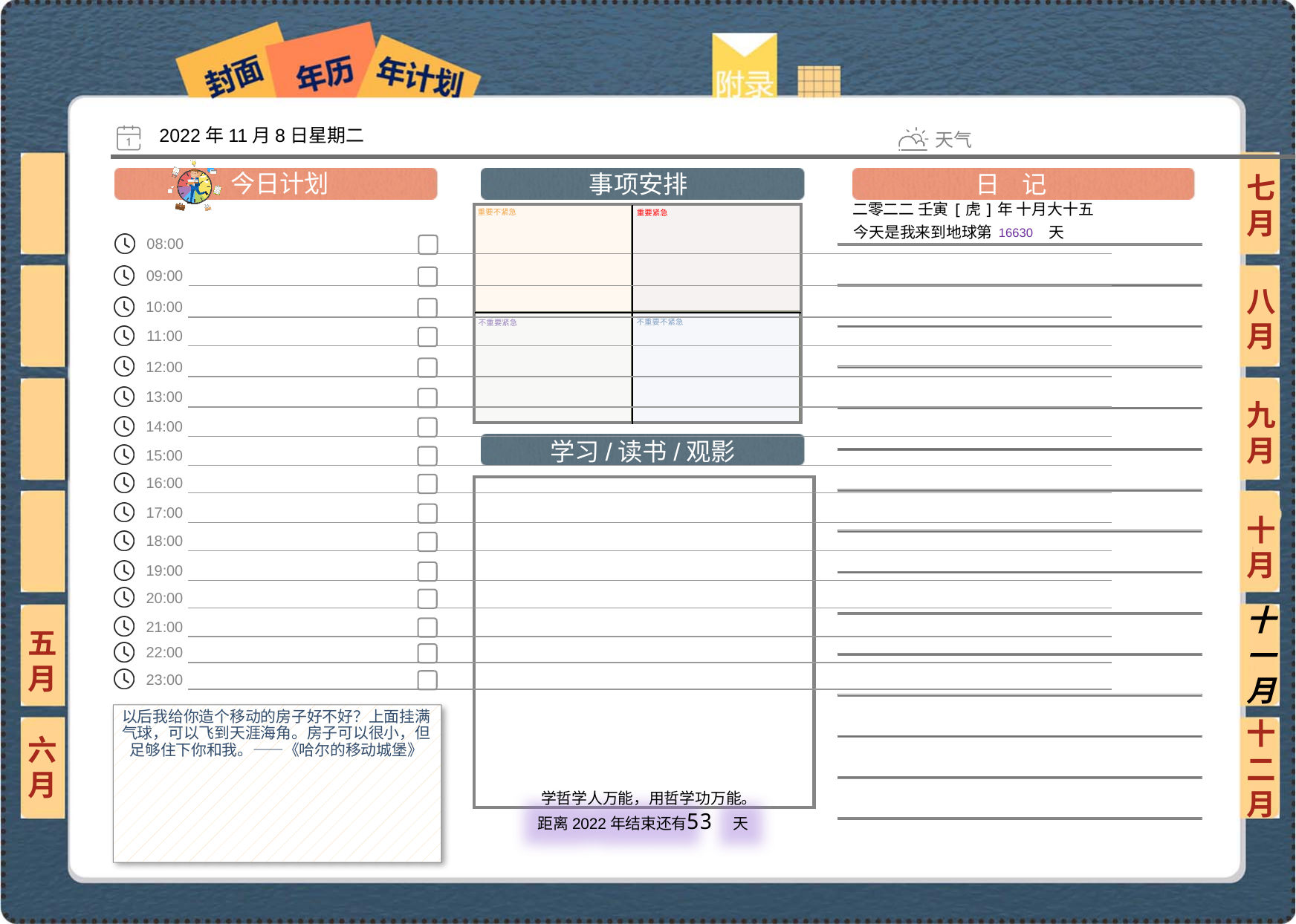

2022年11月8日星期二
七月
二零二二 壬寅[虎]年 十月大十五
16630
八月
九月
十月
十一月
五月
以后我给你造个移动的房子好不好？上面挂满气球，可以飞到天涯海角。房子可以很小，但足够住下你和我。——《哈尔的移动城堡》

六月
十二月
53
 学哲学人万能，用哲学功万能。